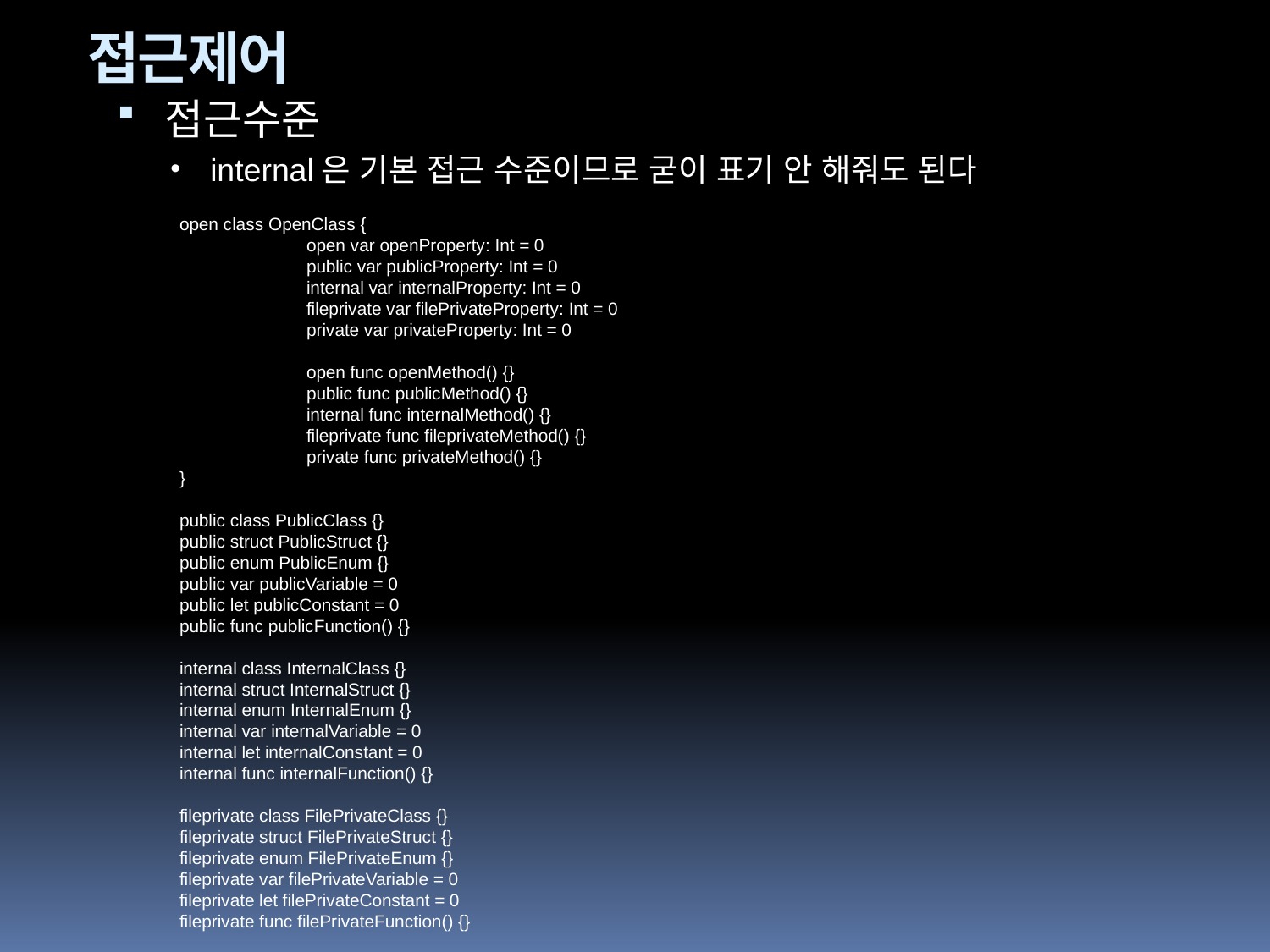

접근제어
접근수준
internal은 기본 접근 수준이므로 굳이 표기 안 해줘도 된다
open class OpenClass {
	open var openProperty: Int = 0
	public var publicProperty: Int = 0
	internal var internalProperty: Int = 0
	fileprivate var filePrivateProperty: Int = 0
	private var privateProperty: Int = 0

	open func openMethod() {}
	public func publicMethod() {}
	internal func internalMethod() {}
	fileprivate func fileprivateMethod() {}
	private func privateMethod() {}
}

public class PublicClass {}
public struct PublicStruct {}
public enum PublicEnum {}
public var publicVariable = 0
public let publicConstant = 0
public func publicFunction() {}

internal class InternalClass {}
internal struct InternalStruct {}
internal enum InternalEnum {}
internal var internalVariable = 0
internal let internalConstant = 0
internal func internalFunction() {}

fileprivate class FilePrivateClass {}
fileprivate struct FilePrivateStruct {}
fileprivate enum FilePrivateEnum {}
fileprivate var filePrivateVariable = 0
fileprivate let filePrivateConstant = 0
fileprivate func filePrivateFunction() {}